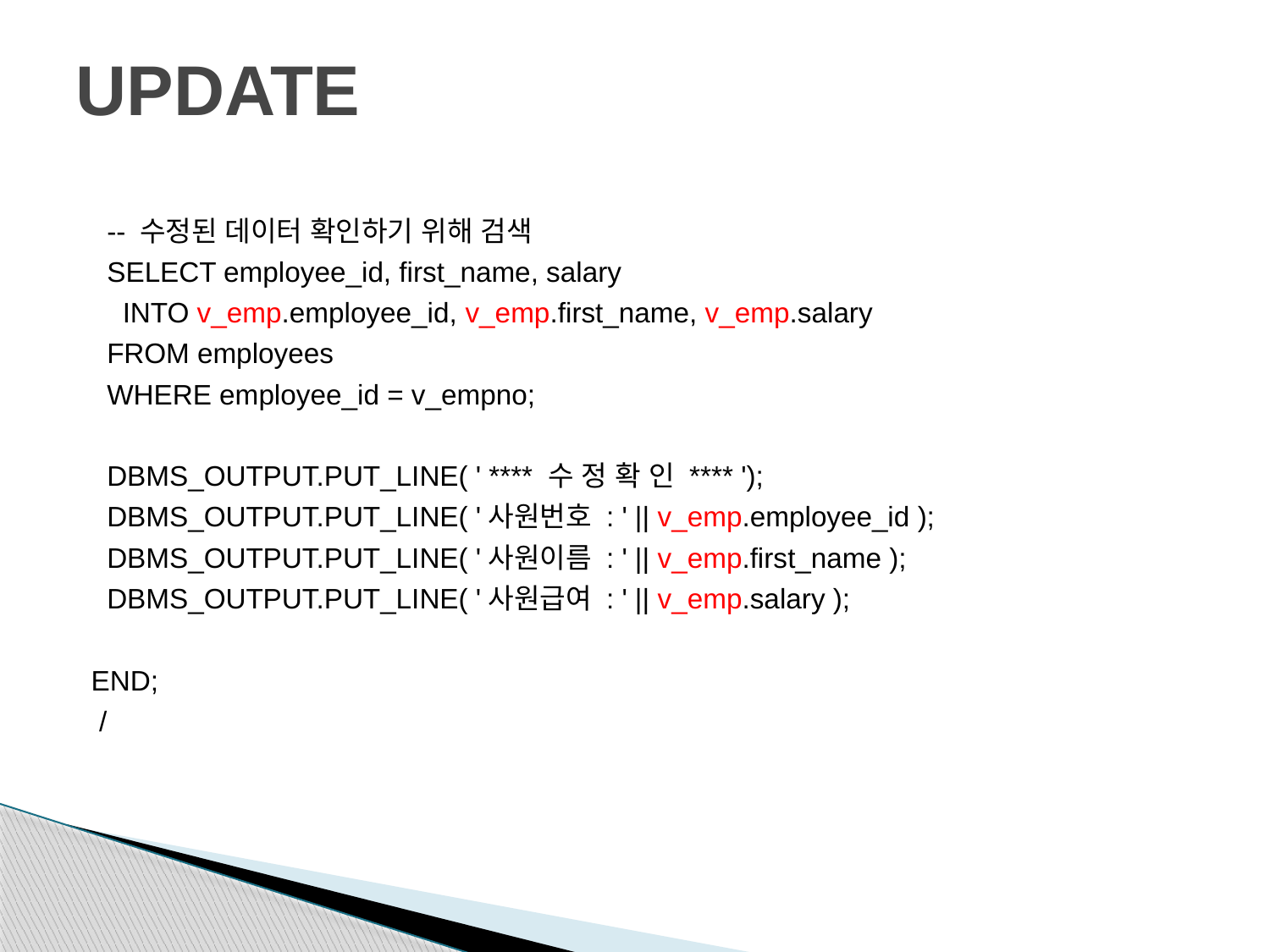

# UPDATE

  -- 수정된 데이터 확인하기 위해 검색
  SELECT employee_id, first_name, salary
    INTO v_emp.employee_id, v_emp.first_name, v_emp.salary
  FROM employees
  WHERE employee_id = v_empno;

  DBMS_OUTPUT.PUT_LINE( ' **** 수 정 확 인 **** ');
  DBMS_OUTPUT.PUT_LINE( '사원번호 : ' || v_emp.employee_id );
  DBMS_OUTPUT.PUT_LINE( '사원이름 : ' || v_emp.first_name );
  DBMS_OUTPUT.PUT_LINE( '사원급여 : ' || v_emp.salary );

END;
 /